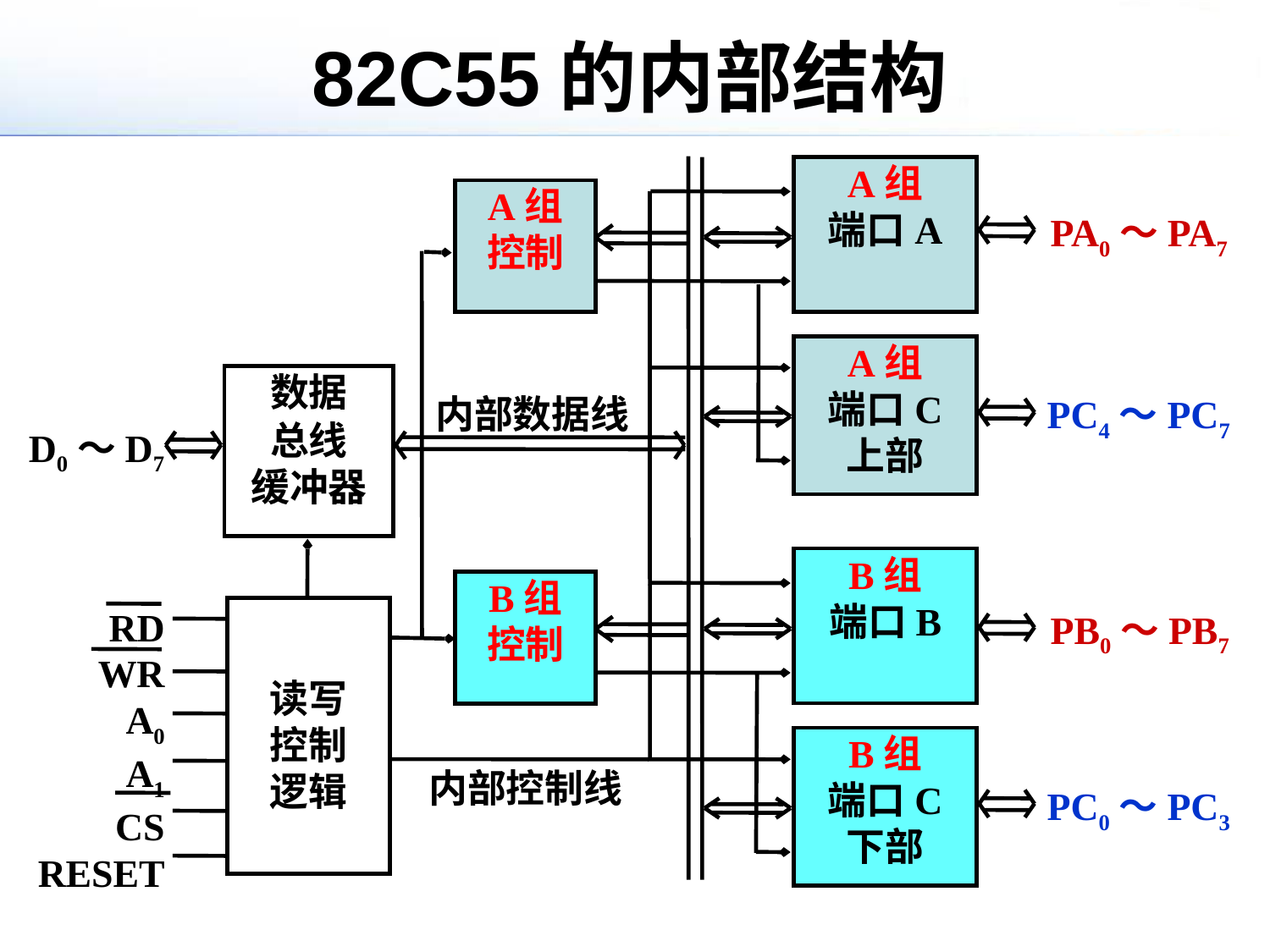

# 82C55的内部结构

A组
端口A
A组
控制

PA0～PA7

A组
端口C
上部
数据
总线
缓冲器

内部数据线
PC4～PC7

D0～D7

B组
端口B
B组
控制

读写
控制
逻辑
RD
WR
A0
A1
CS
RESET

PB0～PB7

B组
端口C
下部

内部控制线
PC0～PC3